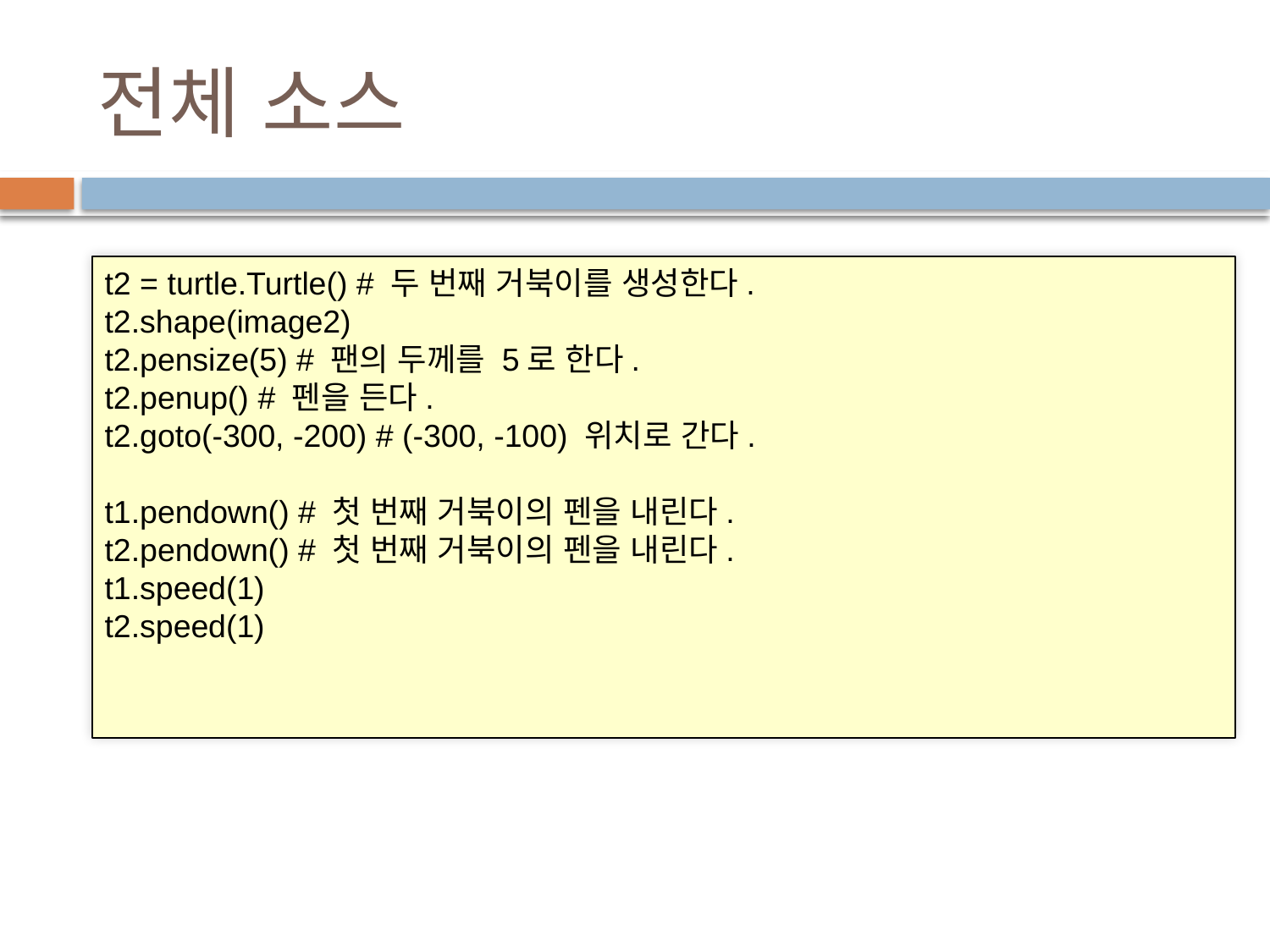

# 전체 소스
t2 = turtle.Turtle() # 두 번째 거북이를 생성한다.
t2.shape(image2)
t2.pensize(5) # 팬의 두께를 5로 한다.
t2.penup() # 펜을 든다.
t2.goto(-300, -200) # (-300, -100) 위치로 간다.

t1.pendown() # 첫 번째 거북이의 펜을 내린다.
t2.pendown() # 첫 번째 거북이의 펜을 내린다.
t1.speed(1)
t2.speed(1)